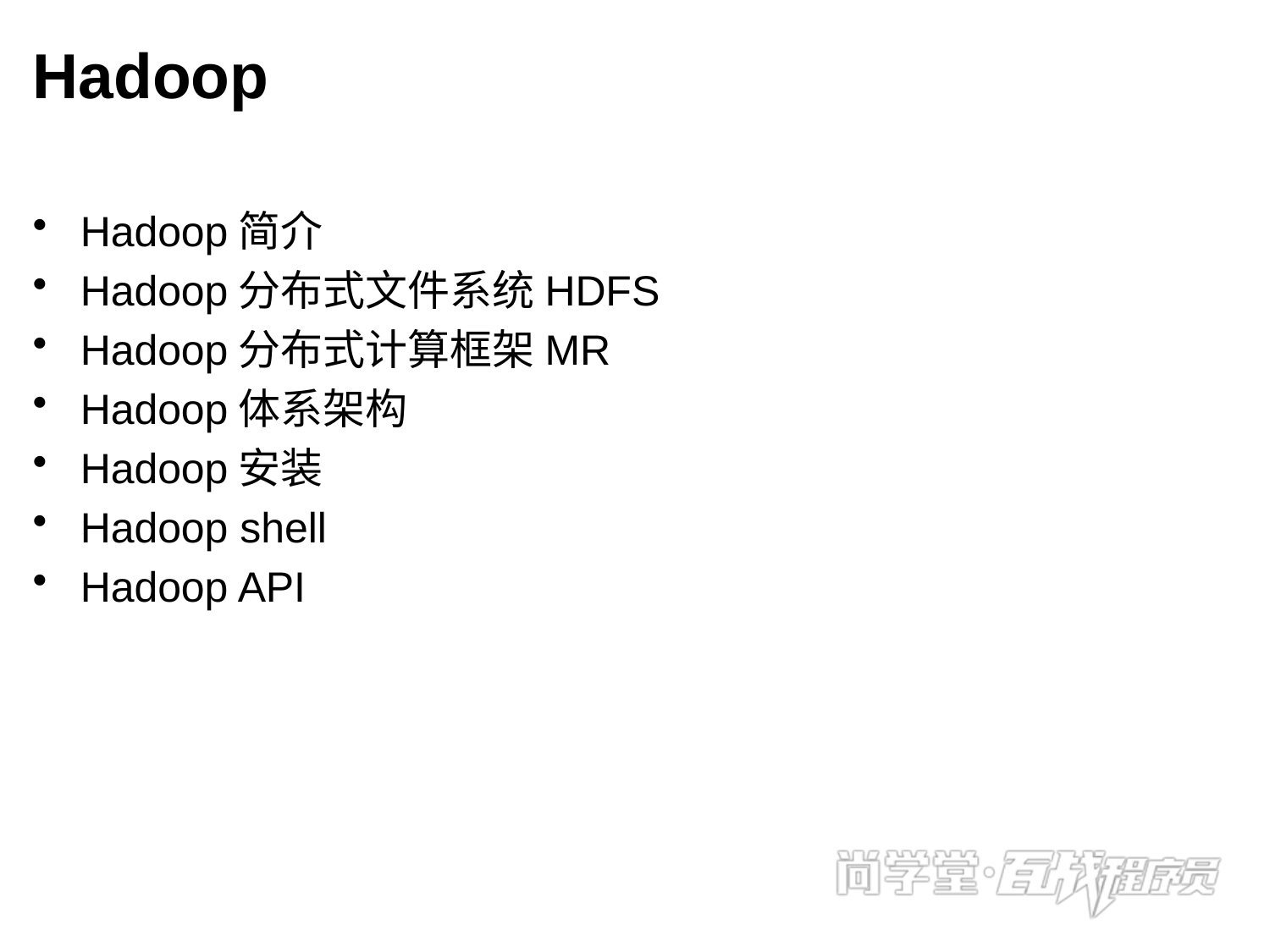

# Hadoop

Hadoop简介
Hadoop分布式文件系统HDFS
Hadoop分布式计算框架MR
Hadoop体系架构
Hadoop安装
Hadoop shell
Hadoop API